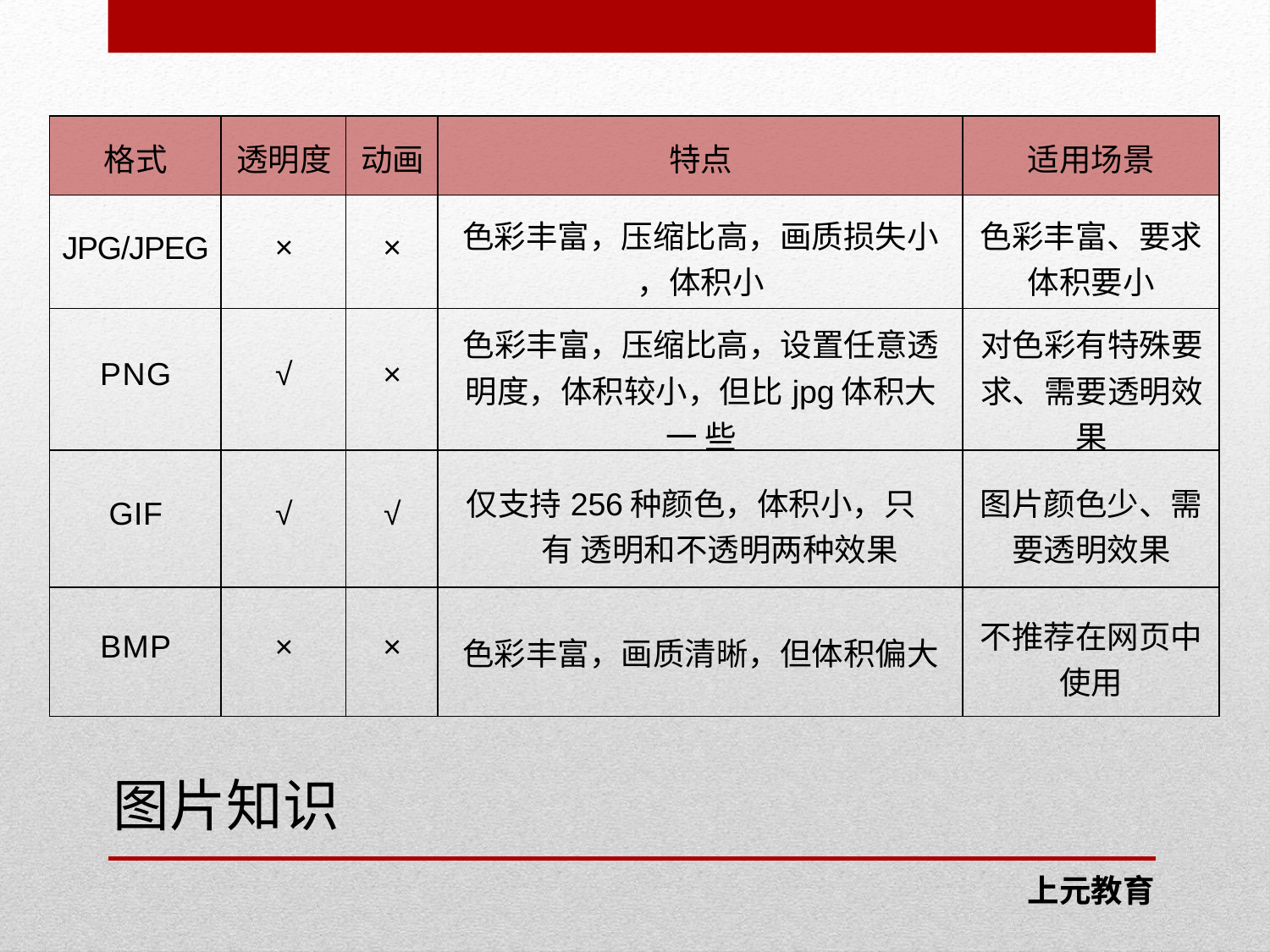

| 格式 | 透明度 | 动画 | 特点 | 适用场景 |
| --- | --- | --- | --- | --- |
| JPG/JPEG | × | × | 色彩丰富，压缩比高，画质损失小 ，体积小 | 色彩丰富、要求 体积要小 |
| PNG | √ | × | 色彩丰富，压缩比高，设置任意透 明度，体积较小，但比jpg体积大一 些 | 对色彩有特殊要 求、需要透明效 果 |
| GIF | √ | √ | 仅支持256种颜色，体积小，只有 透明和不透明两种效果 | 图片颜色少、需 要透明效果 |
| BMP | × | × | 色彩丰富，画质清晰，但体积偏大 | 不推荐在网页中 使用 |
图片知识
             上元教育